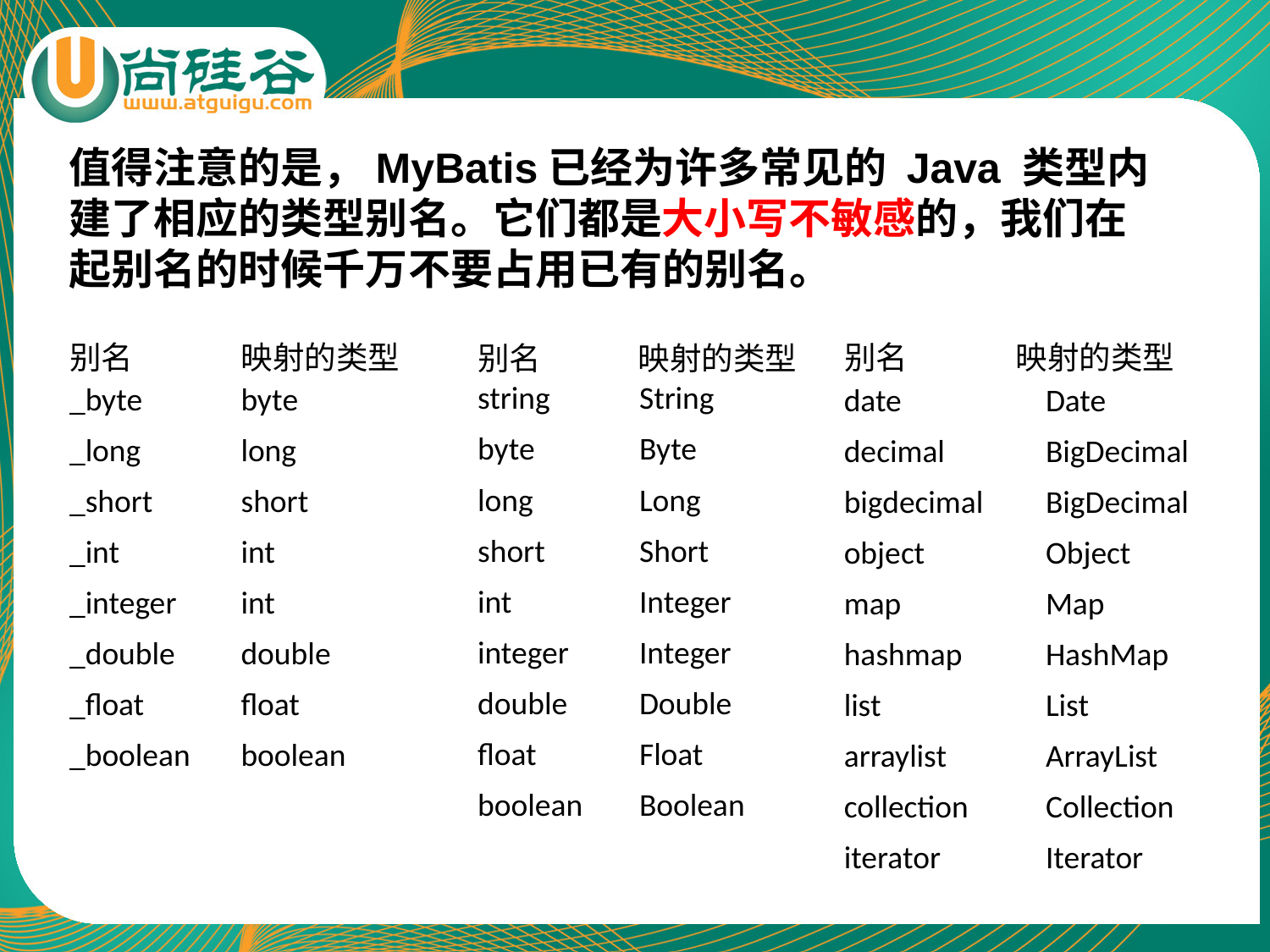

值得注意的是，MyBatis已经为许多常见的 Java 类型内建了相应的类型别名。它们都是大小写不敏感的，我们在起别名的时候千万不要占用已有的别名。
| 别名 | 映射的类型 |
| --- | --- |
| 别名 | 映射的类型 |
| --- | --- |
| \_byte | byte |
| \_long | long |
| \_short | short |
| \_int | int |
| \_integer | int |
| \_double | double |
| \_float | float |
| \_boolean | boolean |
| 别名 | 映射的类型 |
| --- | --- |
| string | String |
| --- | --- |
| byte | Byte |
| long | Long |
| short | Short |
| int | Integer |
| integer | Integer |
| double | Double |
| float | Float |
| boolean | Boolean |
| date | Date |
| --- | --- |
| decimal | BigDecimal |
| bigdecimal | BigDecimal |
| object | Object |
| map | Map |
| hashmap | HashMap |
| list | List |
| arraylist | ArrayList |
| collection | Collection |
| iterator | Iterator |